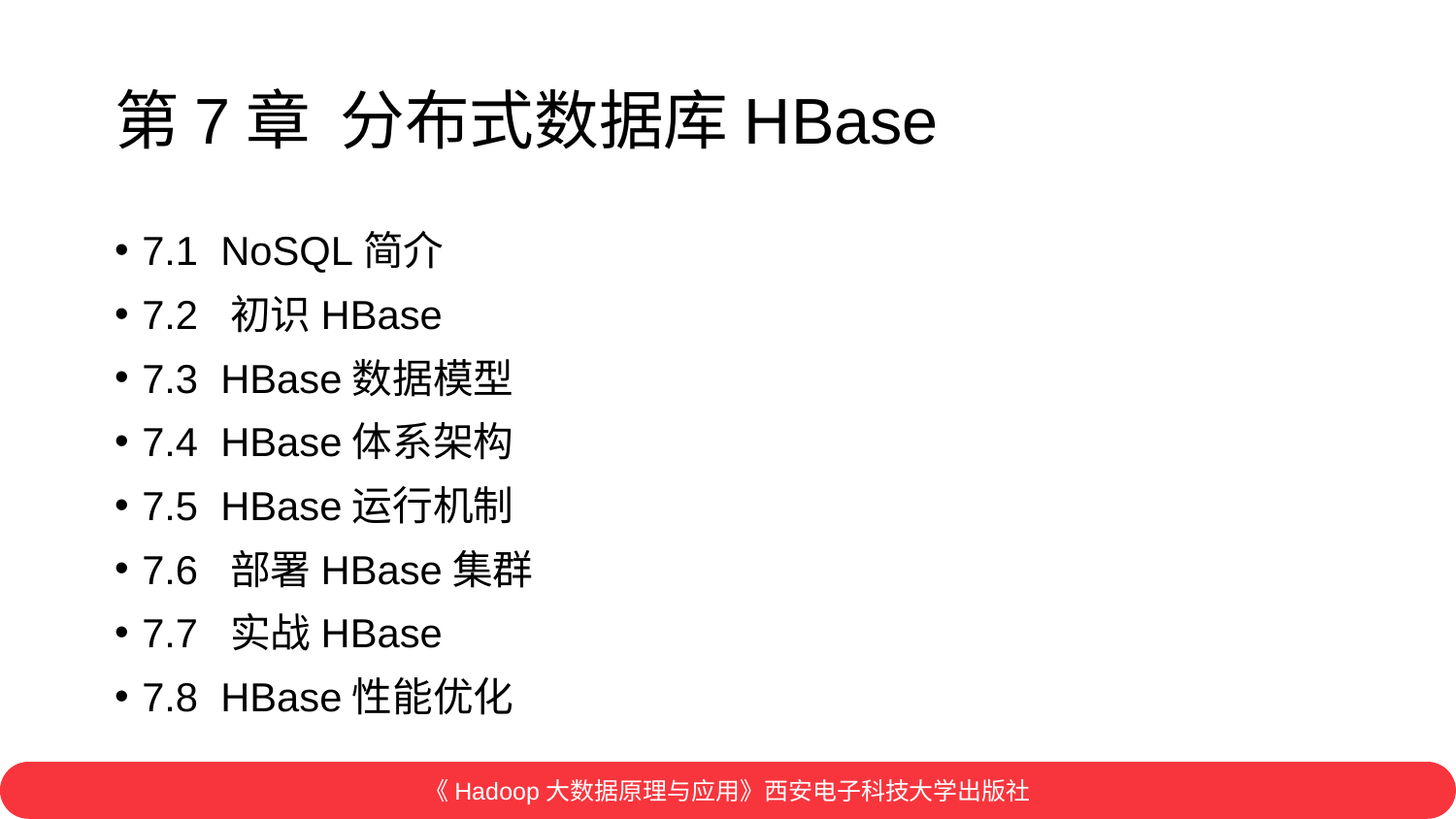

# 第7章  分布式数据库HBase
7.1  NoSQL简介
7.2  初识HBase
7.3  HBase数据模型
7.4  HBase体系架构
7.5  HBase运行机制
7.6  部署HBase集群
7.7  实战HBase
7.8  HBase性能优化